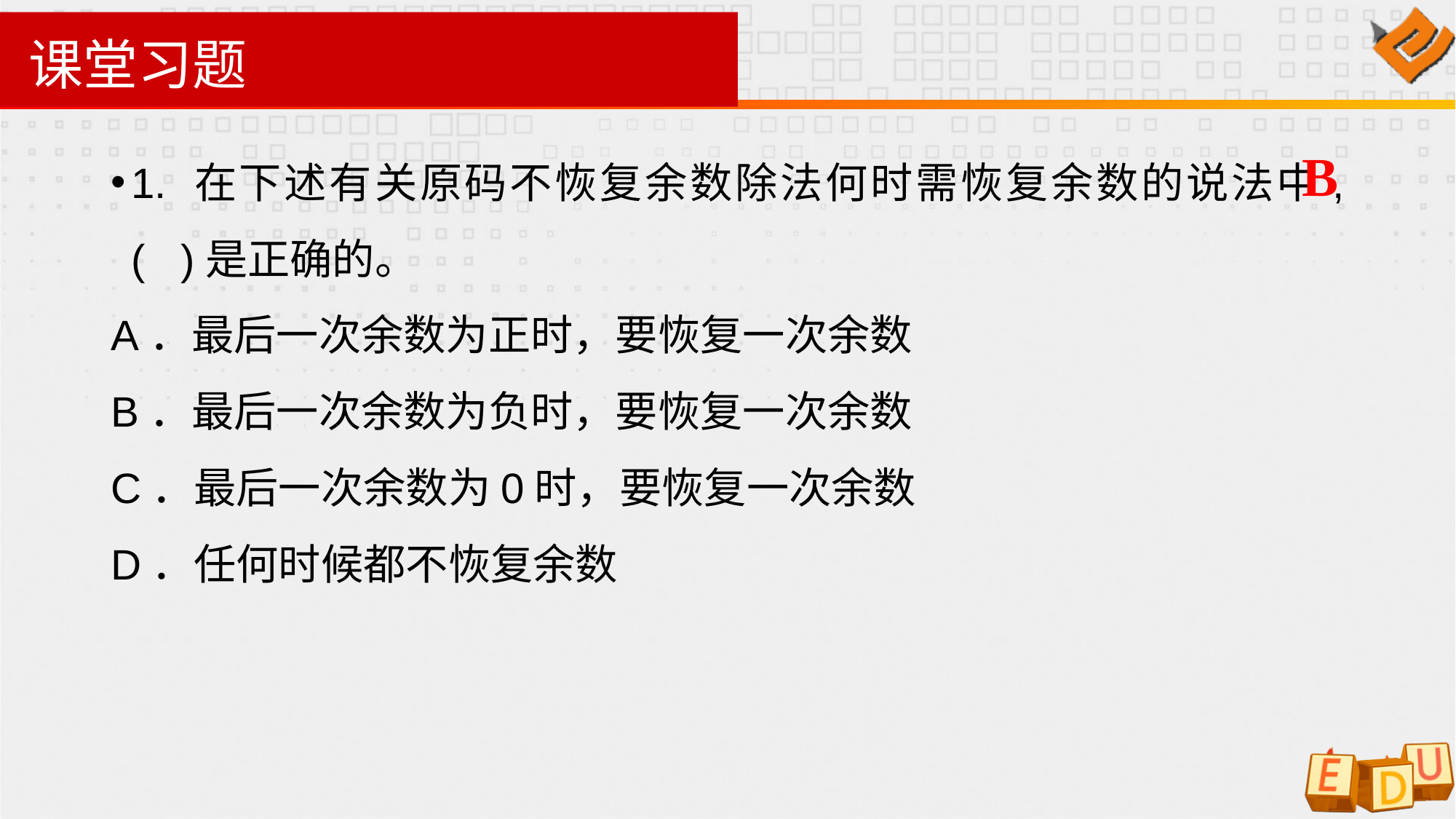

# 课堂习题
1. 在下述有关原码不恢复余数除法何时需恢复余数的说法中, (   )是正确的。
A．最后一次余数为正时，要恢复一次余数
B．最后一次余数为负时，要恢复一次余数
C．最后一次余数为0时，要恢复一次余数
D．任何时候都不恢复余数
B